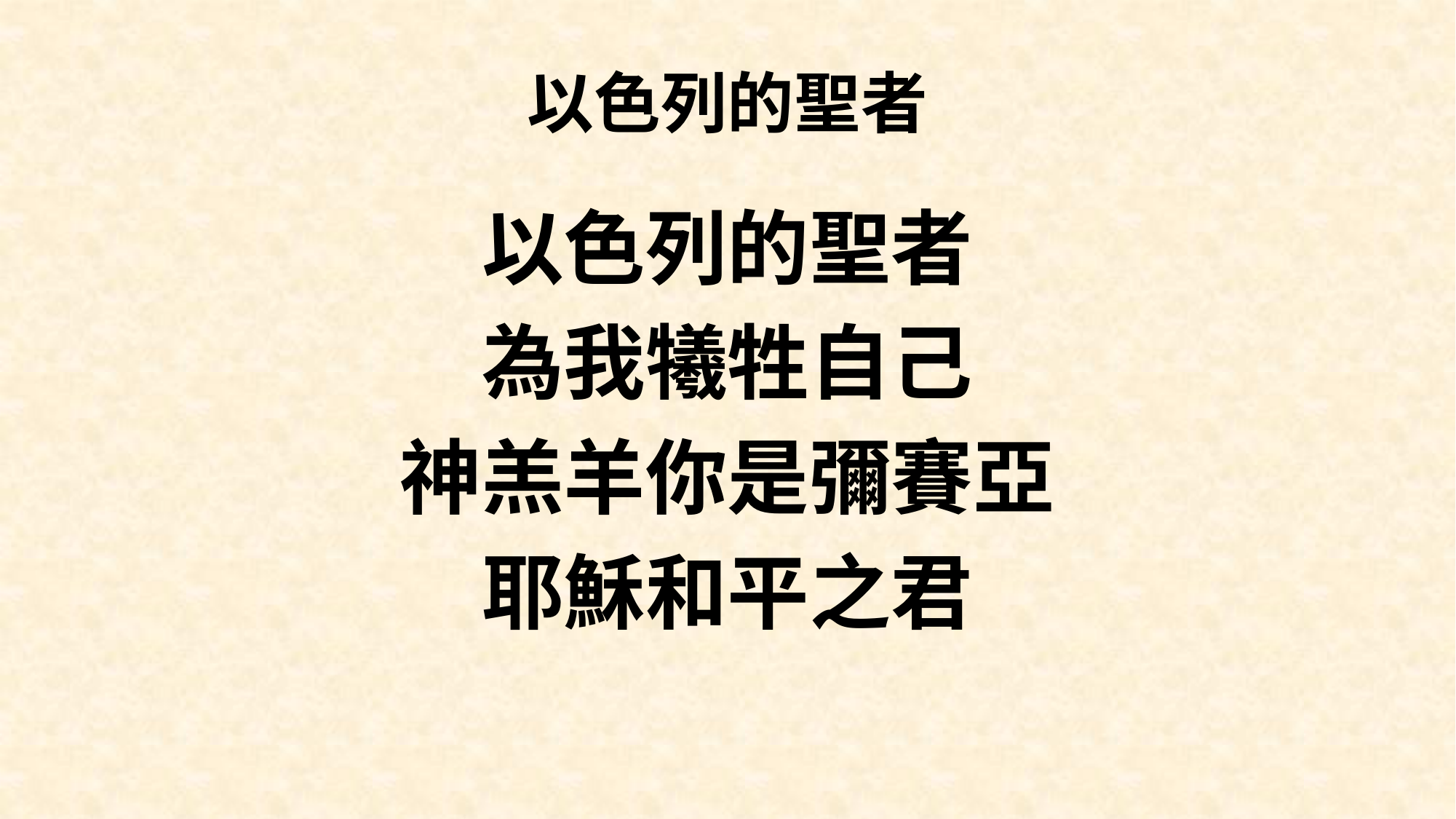

# 以色列的聖者
以色列的聖者
為我犧牲自己
神羔羊你是彌賽亞
耶穌和平之君